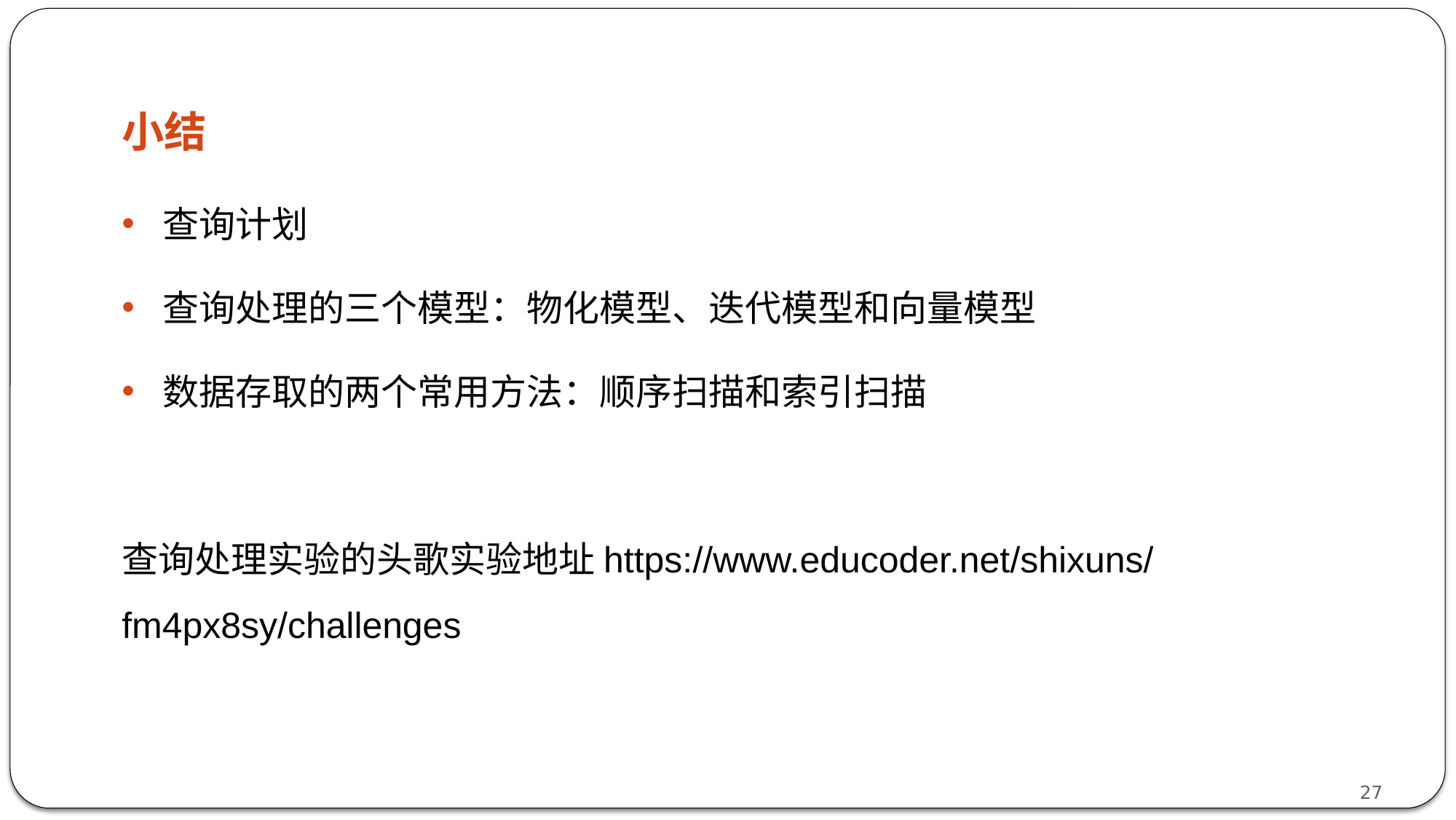

# 小结
查询计划
查询处理的三个模型：物化模型、迭代模型和向量模型
数据存取的两个常用方法：顺序扫描和索引扫描

查询处理实验的头歌实验地址https://www.educoder.net/shixuns/fm4px8sy/challenges
27